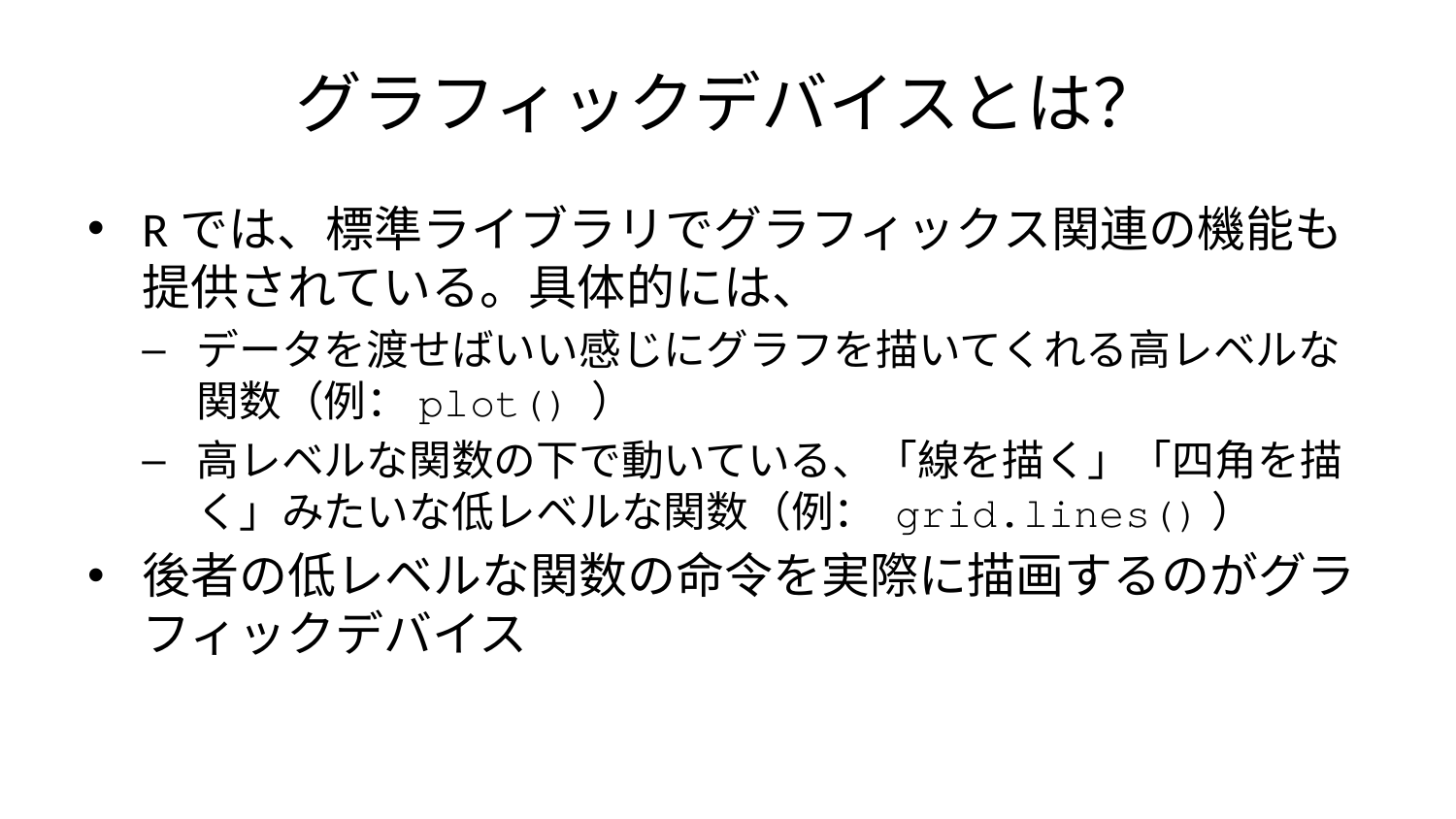

# グラフィックデバイスとは？
Rでは、標準ライブラリでグラフィックス関連の機能も提供されている。具体的には、
データを渡せばいい感じにグラフを描いてくれる高レベルな関数（例：plot() ）
高レベルな関数の下で動いている、「線を描く」「四角を描く」みたいな低レベルな関数（例： grid.lines()）
後者の低レベルな関数の命令を実際に描画するのがグラフィックデバイス